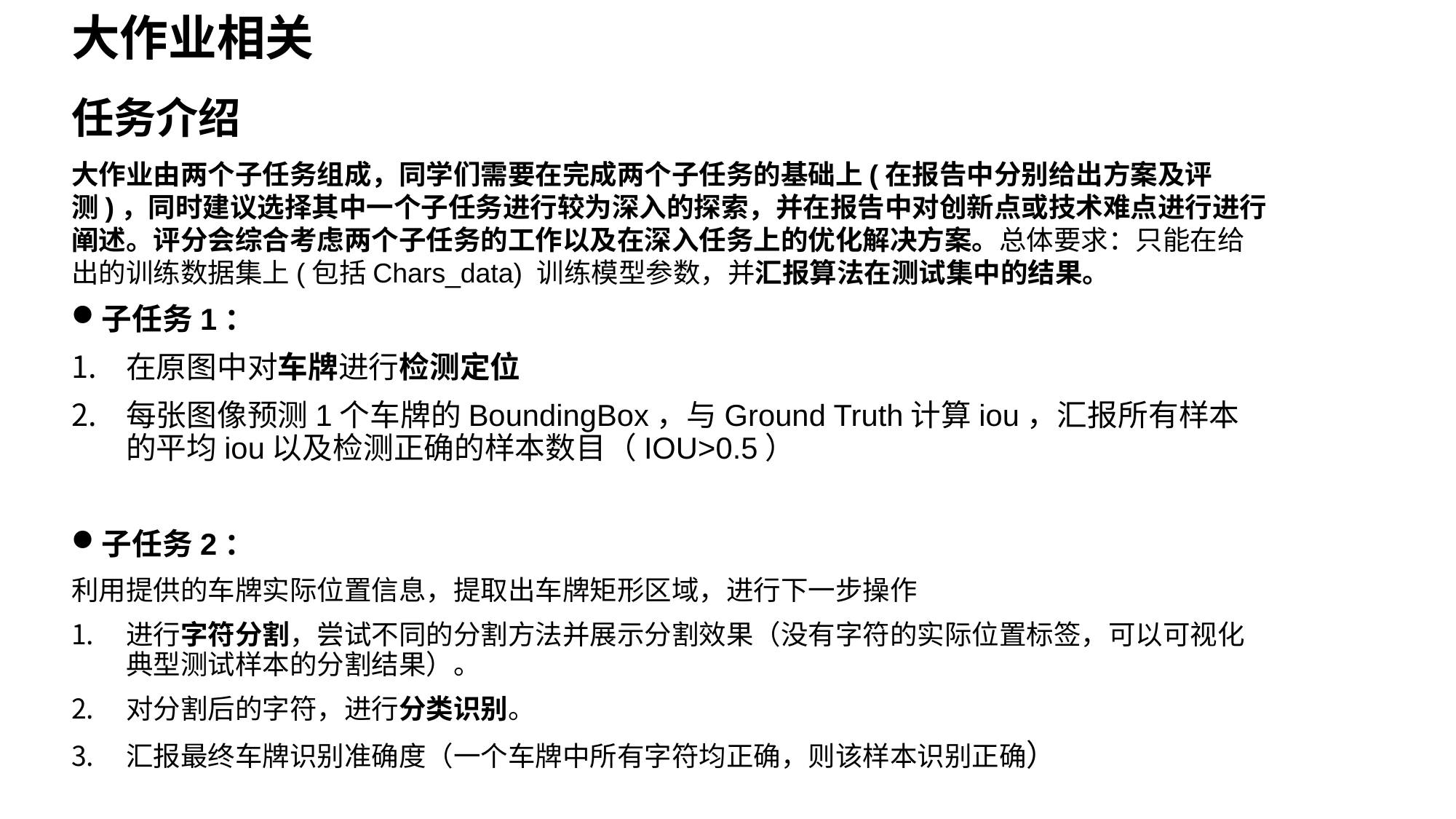

# 大作业相关
任务介绍
大作业由两个子任务组成，同学们需要在完成两个子任务的基础上(在报告中分别给出方案及评测)，同时建议选择其中一个子任务进行较为深入的探索，并在报告中对创新点或技术难点进行进行阐述。评分会综合考虑两个子任务的工作以及在深入任务上的优化解决方案。总体要求：只能在给出的训练数据集上(包括Chars_data) 训练模型参数，并汇报算法在测试集中的结果。
子任务1：
在原图中对车牌进行检测定位
每张图像预测1个车牌的BoundingBox，与Ground Truth计算iou，汇报所有样本的平均iou以及检测正确的样本数目（IOU>0.5）

子任务2：
利用提供的车牌实际位置信息，提取出车牌矩形区域，进行下一步操作
进行字符分割，尝试不同的分割方法并展示分割效果（没有字符的实际位置标签，可以可视化典型测试样本的分割结果）。
对分割后的字符，进行分类识别。
汇报最终车牌识别准确度（一个车牌中所有字符均正确，则该样本识别正确）